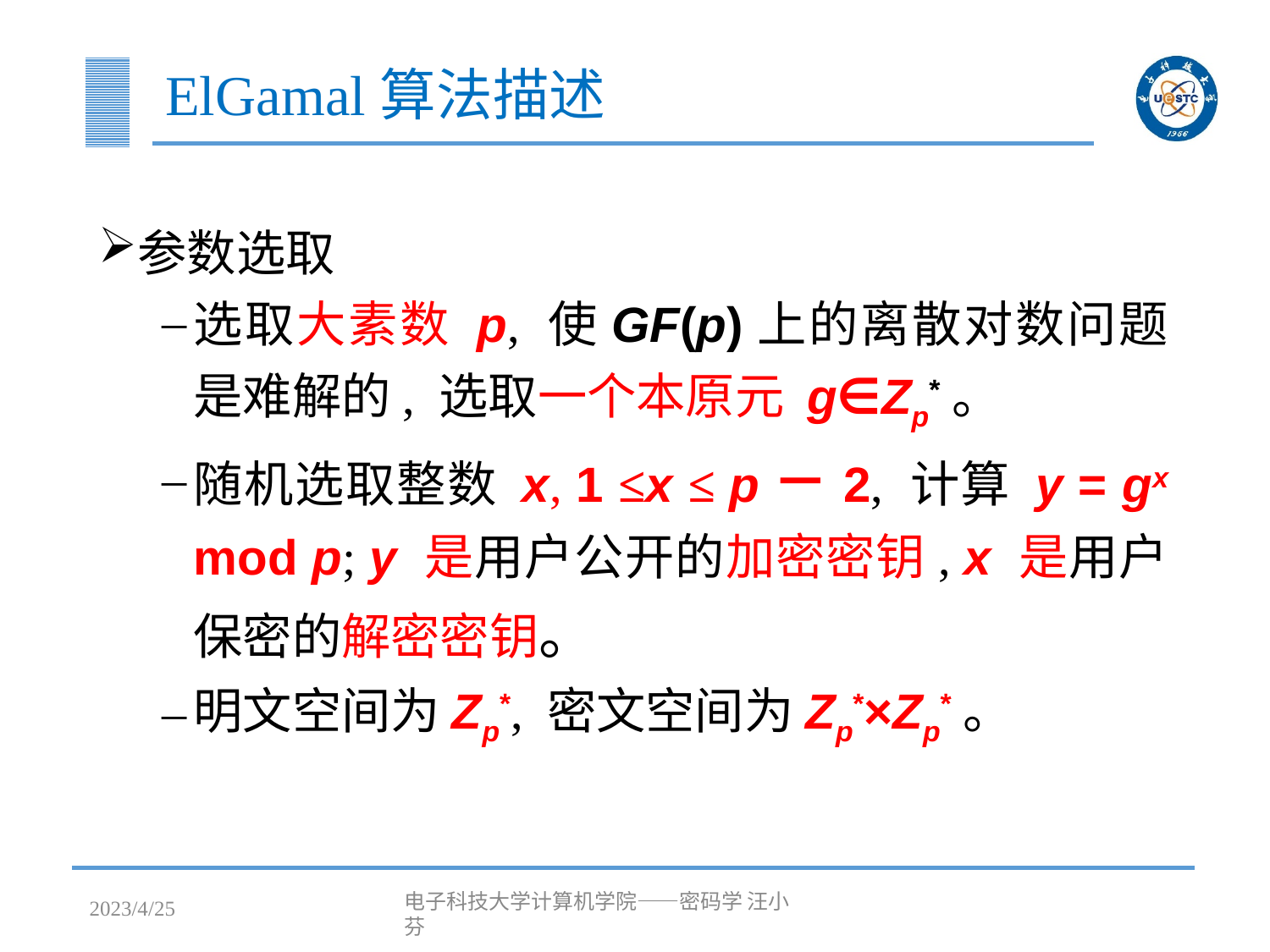

# ElGamal算法描述
参数选取
选取大素数 p, 使GF(p)上的离散对数问题是难解的, 选取一个本原元 g∈Zp*。
随机选取整数 x, 1 ≤x ≤ p－2, 计算 y = gx mod p; y 是用户公开的加密密钥, x 是用户保密的解密密钥。
明文空间为Zp*, 密文空间为Zp*×Zp*。

2023/4/25
电子科技大学计算机学院——密码学 汪小芬